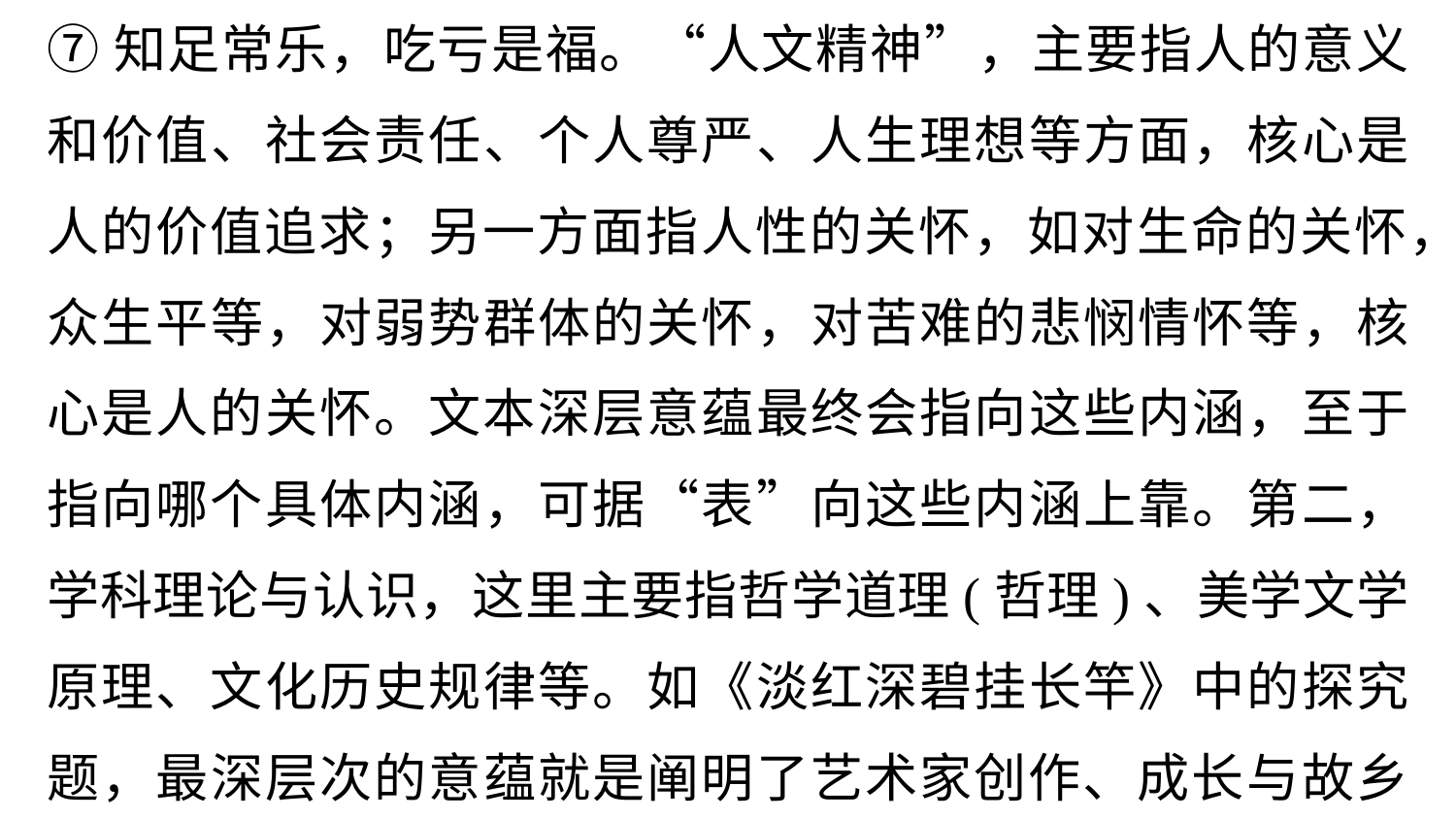

⑦知足常乐，吃亏是福。“人文精神”，主要指人的意义和价值、社会责任、个人尊严、人生理想等方面，核心是人的价值追求；另一方面指人性的关怀，如对生命的关怀，众生平等，对弱势群体的关怀，对苦难的悲悯情怀等，核心是人的关怀。文本深层意蕴最终会指向这些内涵，至于指向哪个具体内涵，可据“表”向这些内涵上靠。第二，学科理论与认识，这里主要指哲学道理(哲理)、美学文学原理、文化历史规律等。如《淡红深碧挂长竿》中的探究题，最深层次的意蕴就是阐明了艺术家创作、成长与故乡的关